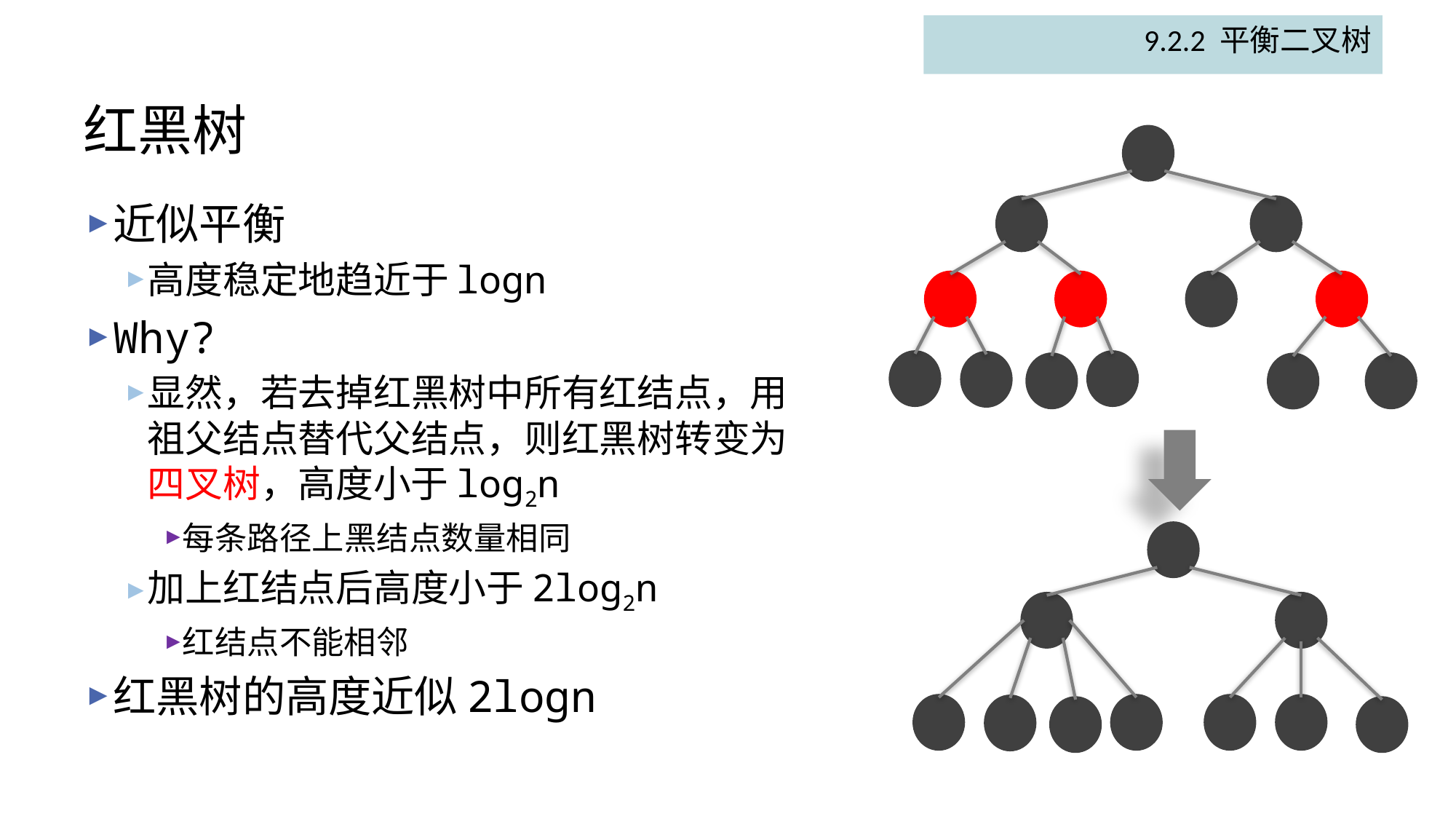

9.2.2 平衡二叉树
# 红黑树

近似平衡
高度稳定地趋近于logn
Why?
显然，若去掉红黑树中所有红结点，用祖父结点替代父结点，则红黑树转变为四叉树，高度小于log2n
每条路径上黑结点数量相同
加上红结点后高度小于2log2n
红结点不能相邻
红黑树的高度近似2logn